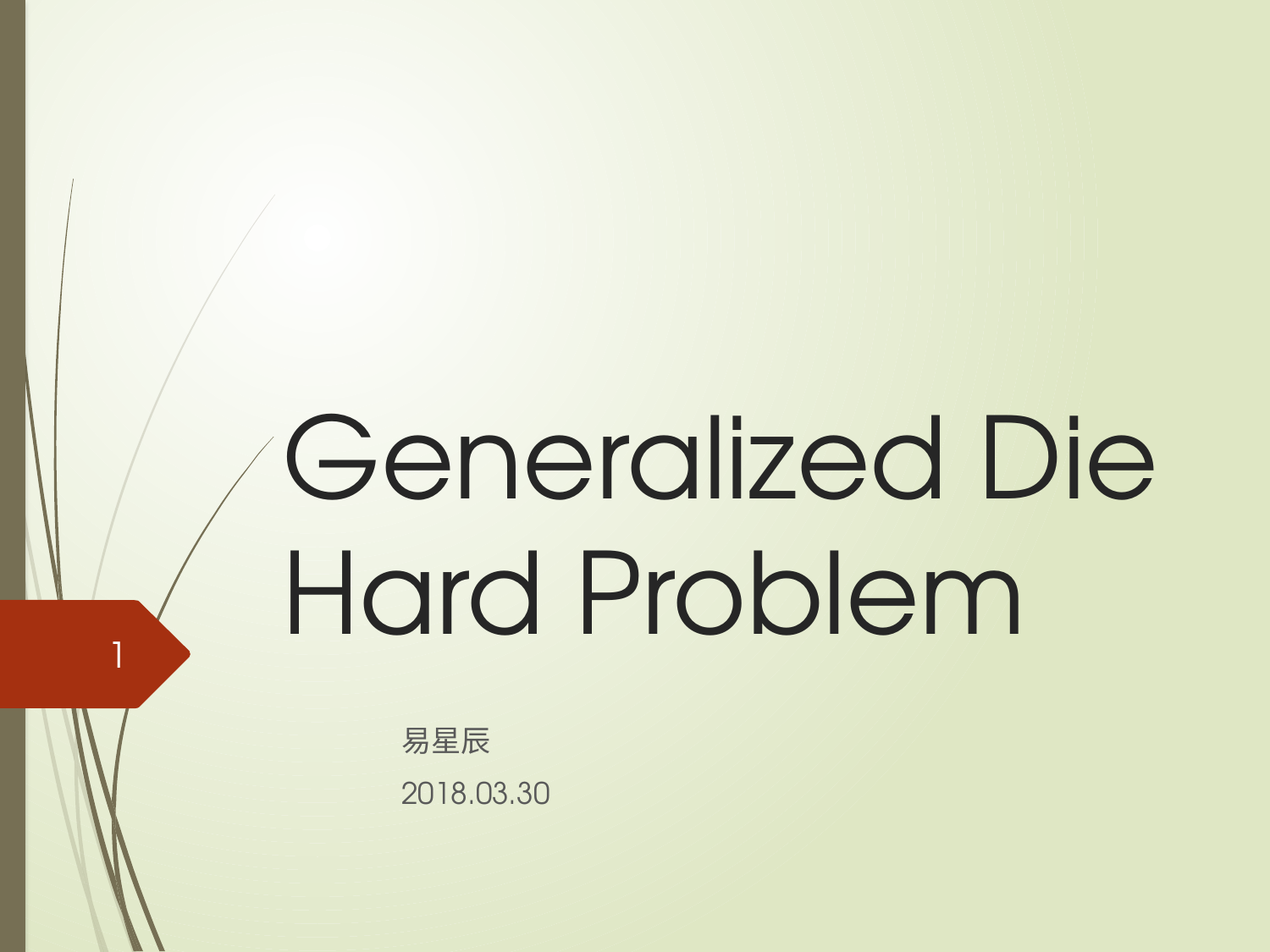

# Generalized Die Hard Problem
1

											易星辰
											2018.03.30